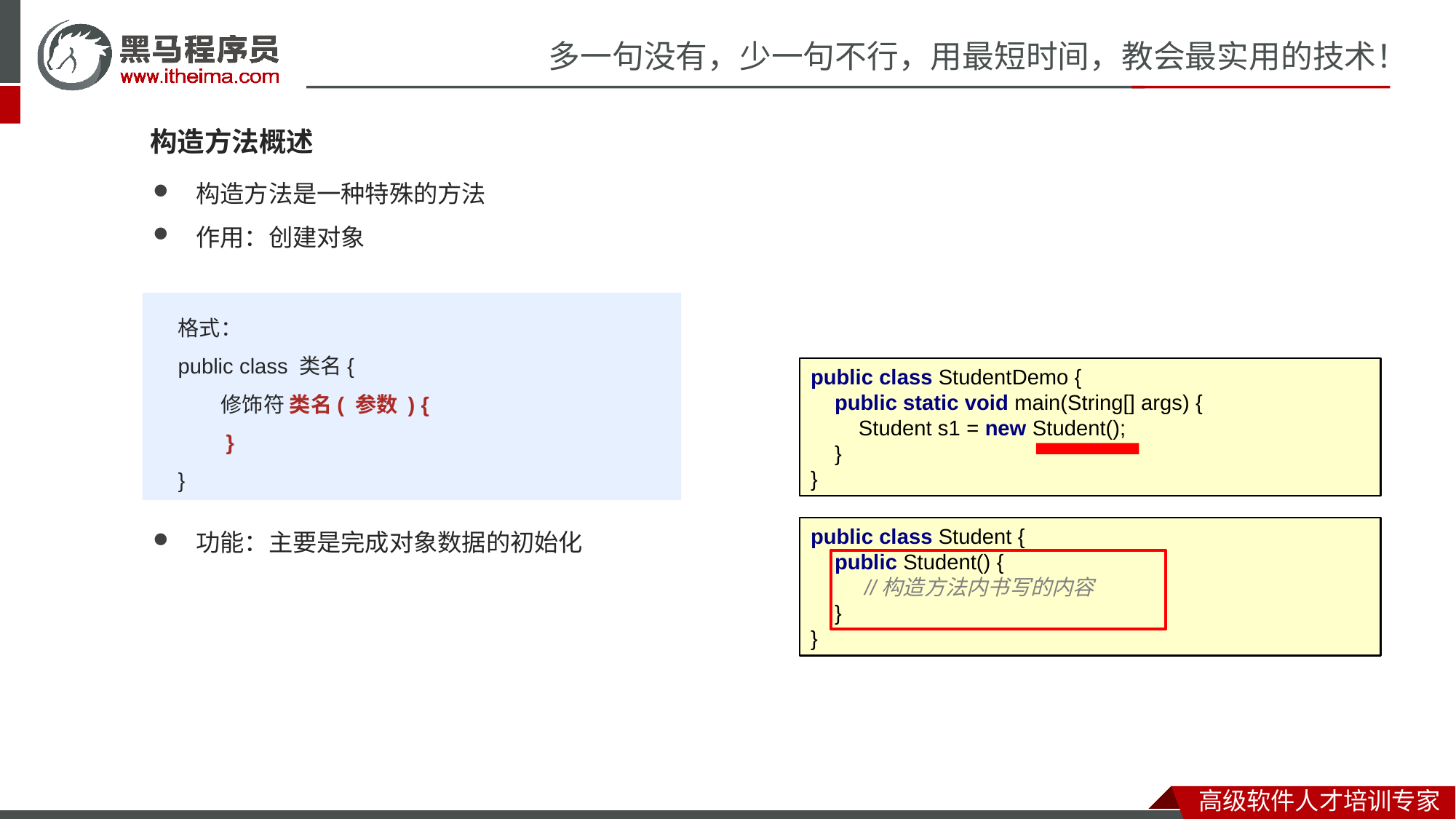

构造方法概述
构造方法是一种特殊的方法
作用：创建对象

功能：主要是完成对象数据的初始化

格式：
public class 类名{
        修饰符 类名( 参数 ) {
        }
}
public class StudentDemo {
    public static void main(String[] args) {
        Student s1 = new Student();
    }
}

public class Student {
    public Student() {
         //构造方法内书写的内容
    }
}